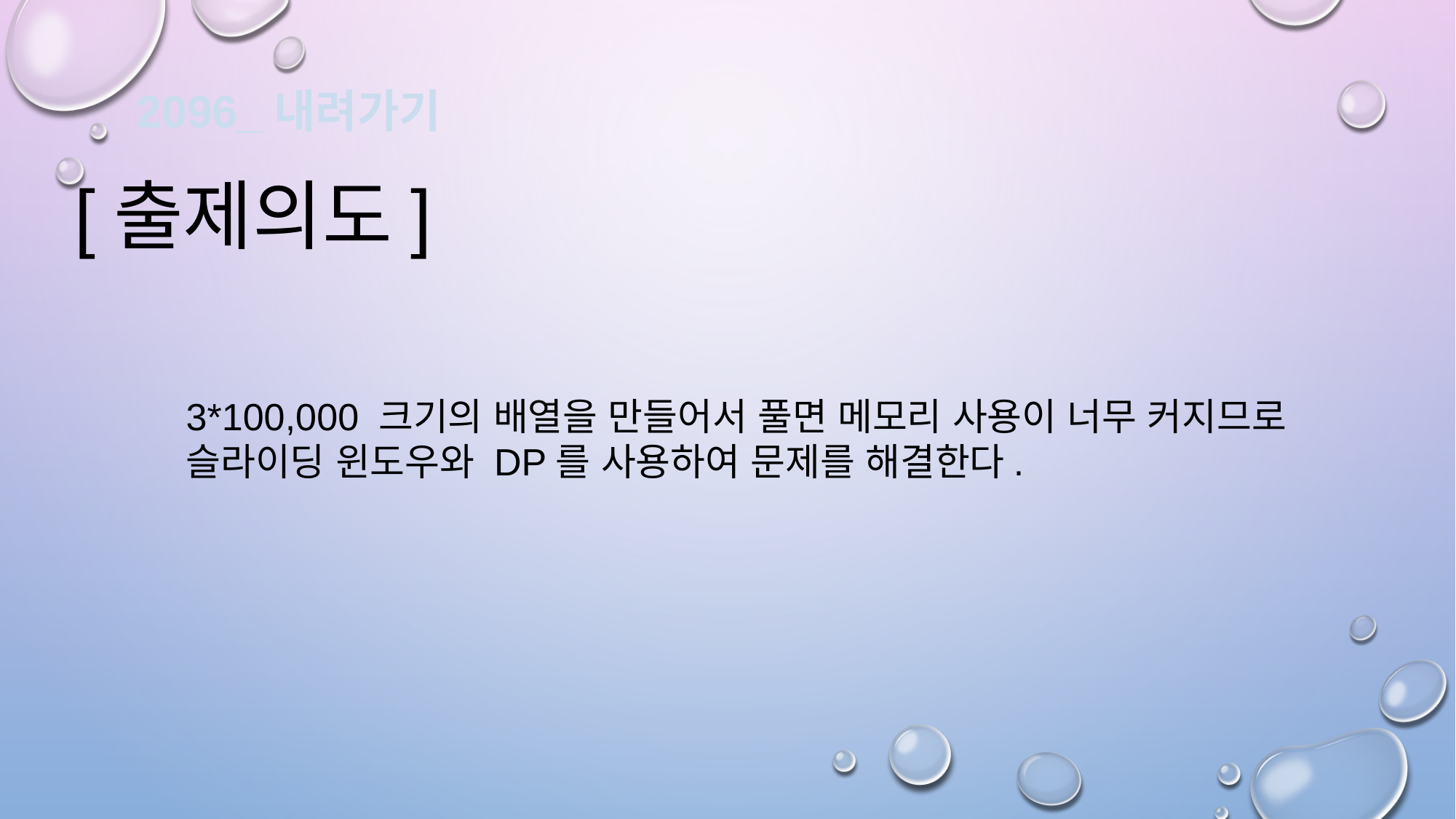

2096_내려가기
[출제의도]
3*100,000 크기의 배열을 만들어서 풀면 메모리 사용이 너무 커지므로
슬라이딩 윈도우와 DP를 사용하여 문제를 해결한다.